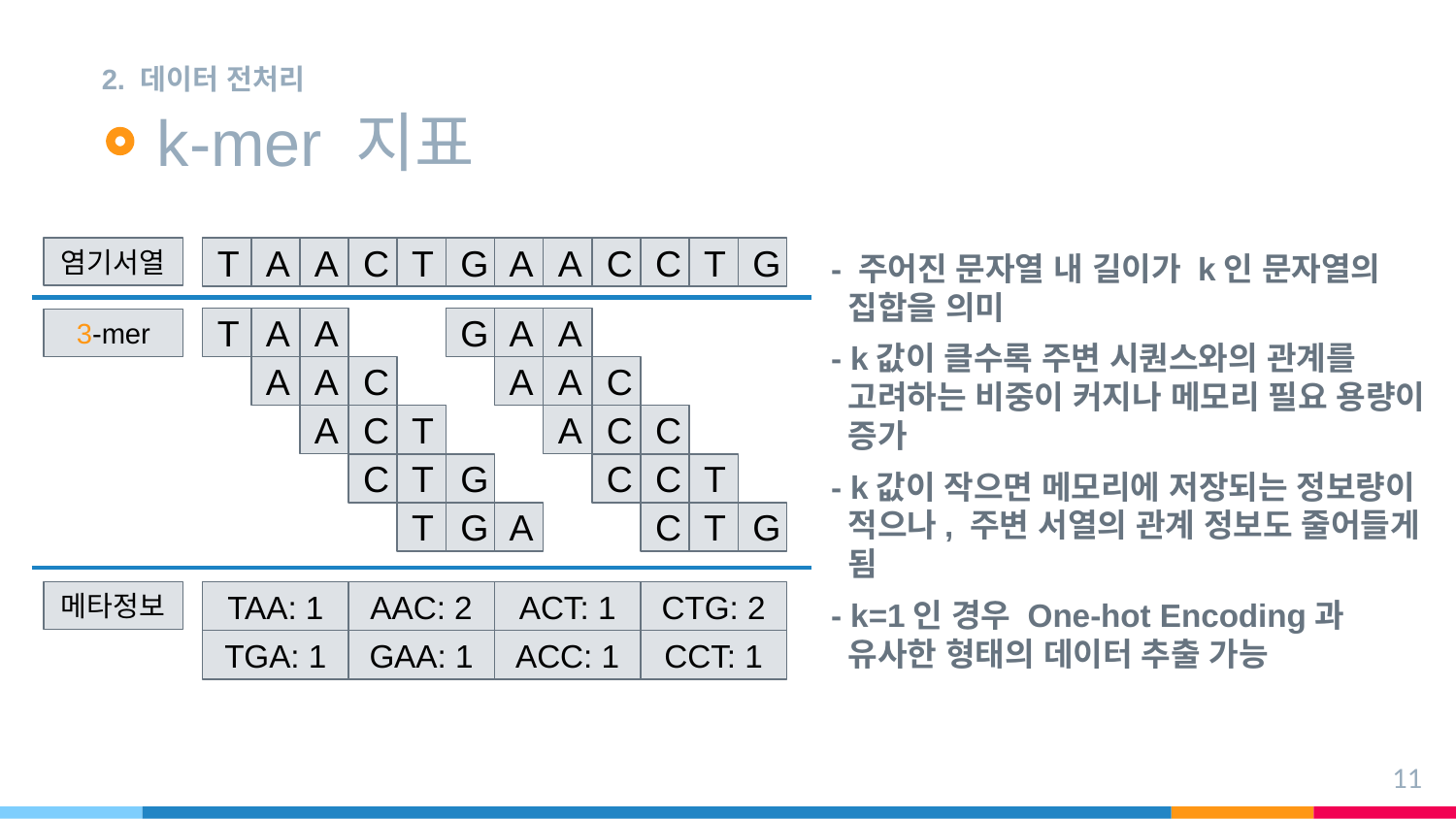

2. 데이터 전처리
# k-mer 지표

염기서열
T
A
A
C
T
G
A
A
C
C
T
G
- 주어진 문자열 내 길이가 k인 문자열의 집합을 의미
- k값이 클수록 주변 시퀀스와의 관계를 고려하는 비중이 커지나 메모리 필요 용량이 증가
- k값이 작으면 메모리에 저장되는 정보량이 적으나, 주변 서열의 관계 정보도 줄어들게 됨
- k=1인 경우 One-hot Encoding과 유사한 형태의 데이터 추출 가능
T
A
A
G
A
A
3-mer
A
A
C
A
A
C
A
C
T
A
C
C
C
T
G
C
C
T
T
G
A
C
T
G
메타정보
TAA: 1
AAC: 2
ACT: 1
CTG: 2
TGA: 1
GAA: 1
ACC: 1
CCT: 1
11